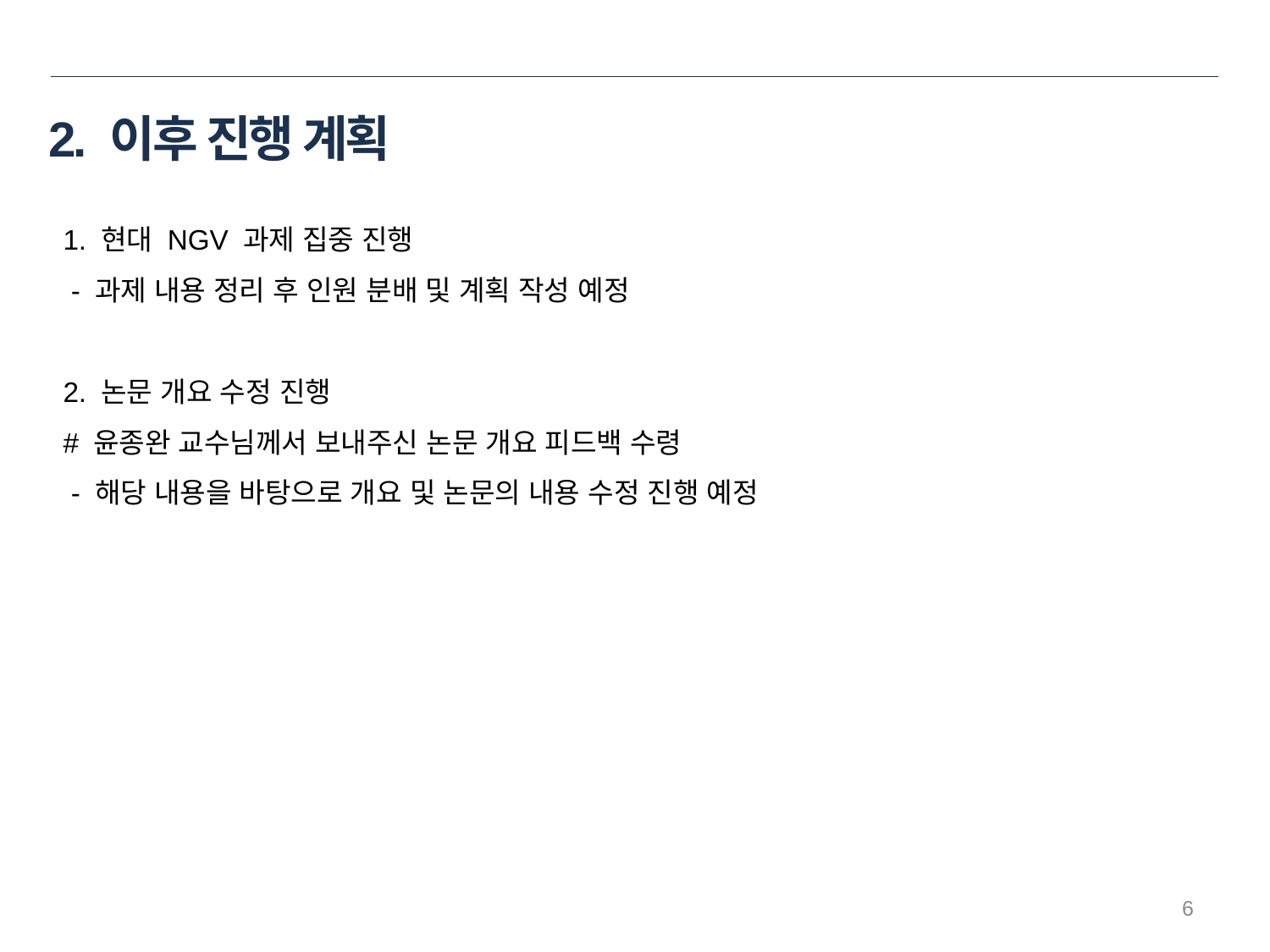

# 2. 이후 진행 계획
1. 현대 NGV 과제 집중 진행
 - 과제 내용 정리 후 인원 분배 및 계획 작성 예정

2. 논문 개요 수정 진행
# 윤종완 교수님께서 보내주신 논문 개요 피드백 수령
 - 해당 내용을 바탕으로 개요 및 논문의 내용 수정 진행 예정
6